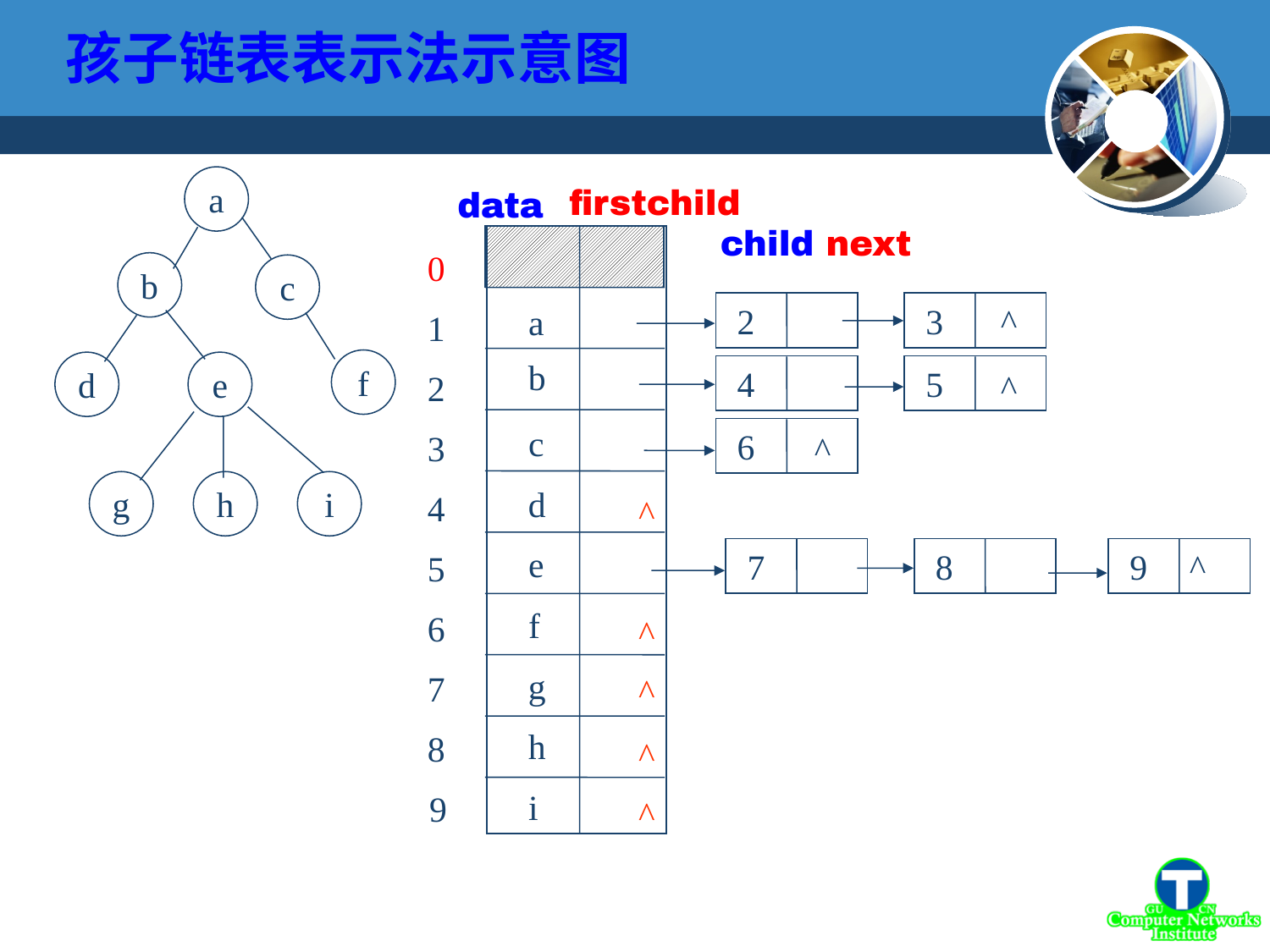

孩子链表表示法示意图
a

b
c

f
d
e

g
h
i
firstchild
data
child next

0
1
2
3
4
5
6
7
8
9
 2

 3

^
a
b
c
d
e
f
g
h
i
 4

 5

^
 6

^
^
 7

 8

 9

^

^
^
^
^
104